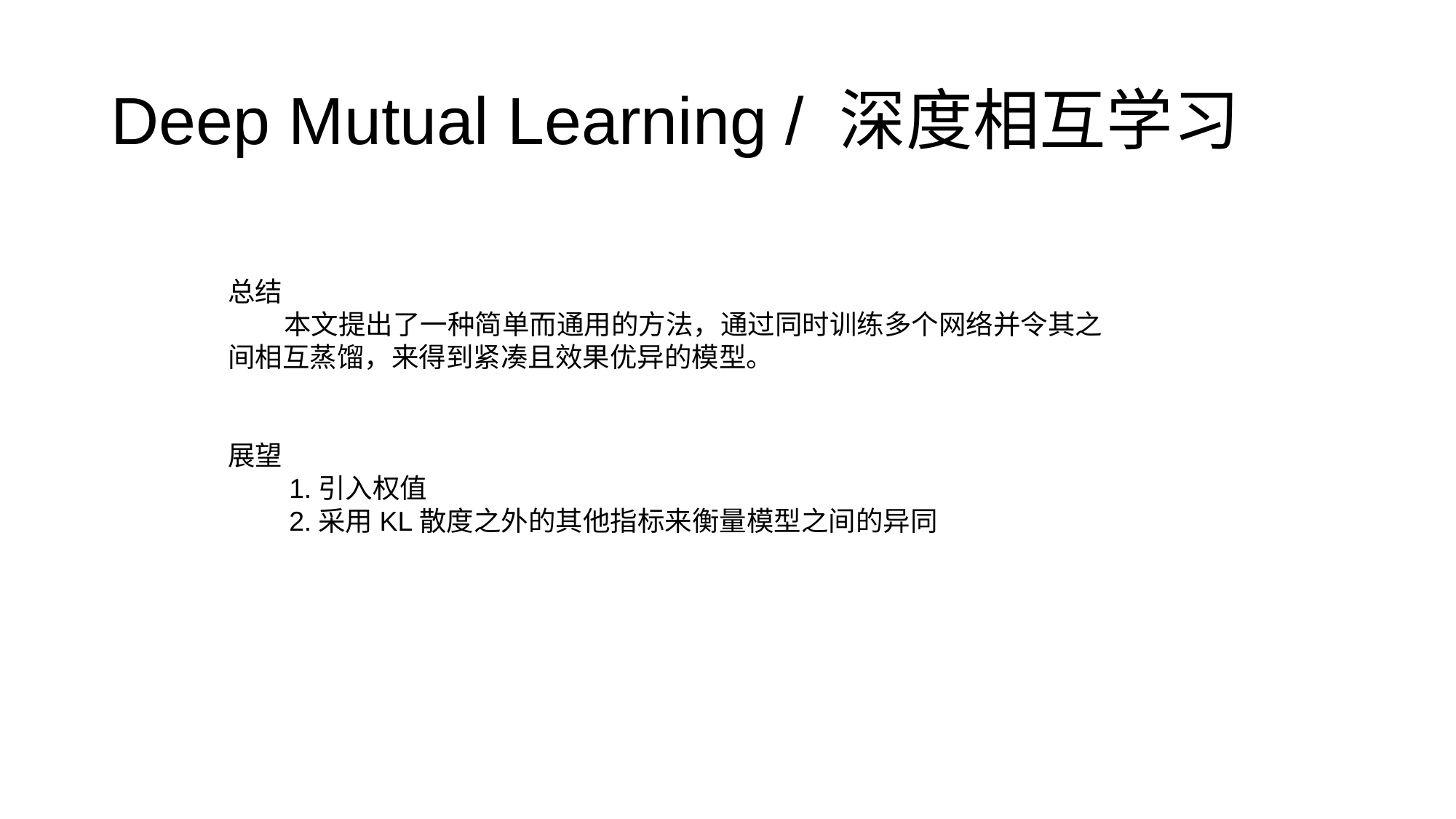

# Deep Mutual Learning / 深度相互学习
总结
        本文提出了一种简单而通用的方法，通过同时训练多个网络并令其之间相互蒸馏，来得到紧凑且效果优异的模型。

展望
        1.引入权值
        2.采用KL散度之外的其他指标来衡量模型之间的异同